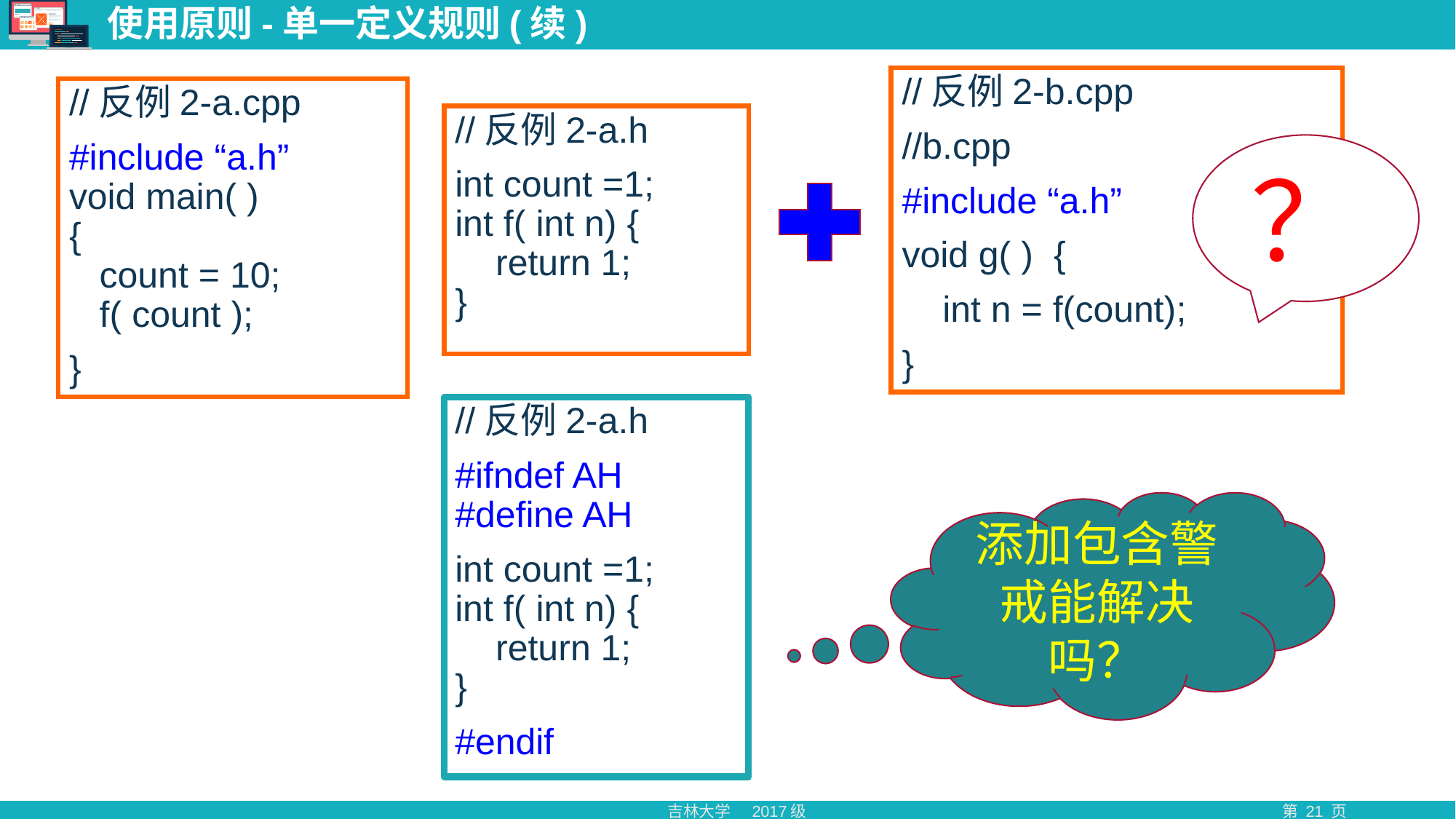

# 使用原则-单一定义规则(续)
//反例2-b.cpp
//b.cpp
#include “a.h”
void g( )  {
    int n = f(count);
}
//反例2-a.cpp
#include “a.h”
void main( )
{
   count = 10;
   f( count );
}
//反例2-a.h
int count =1;
int f( int n) {
    return 1;
}
？

//反例2-a.h
#ifndef AH
#define AH
int count =1;
int f( int n) {
    return 1;
}
#endif
添加包含警戒能解决吗？